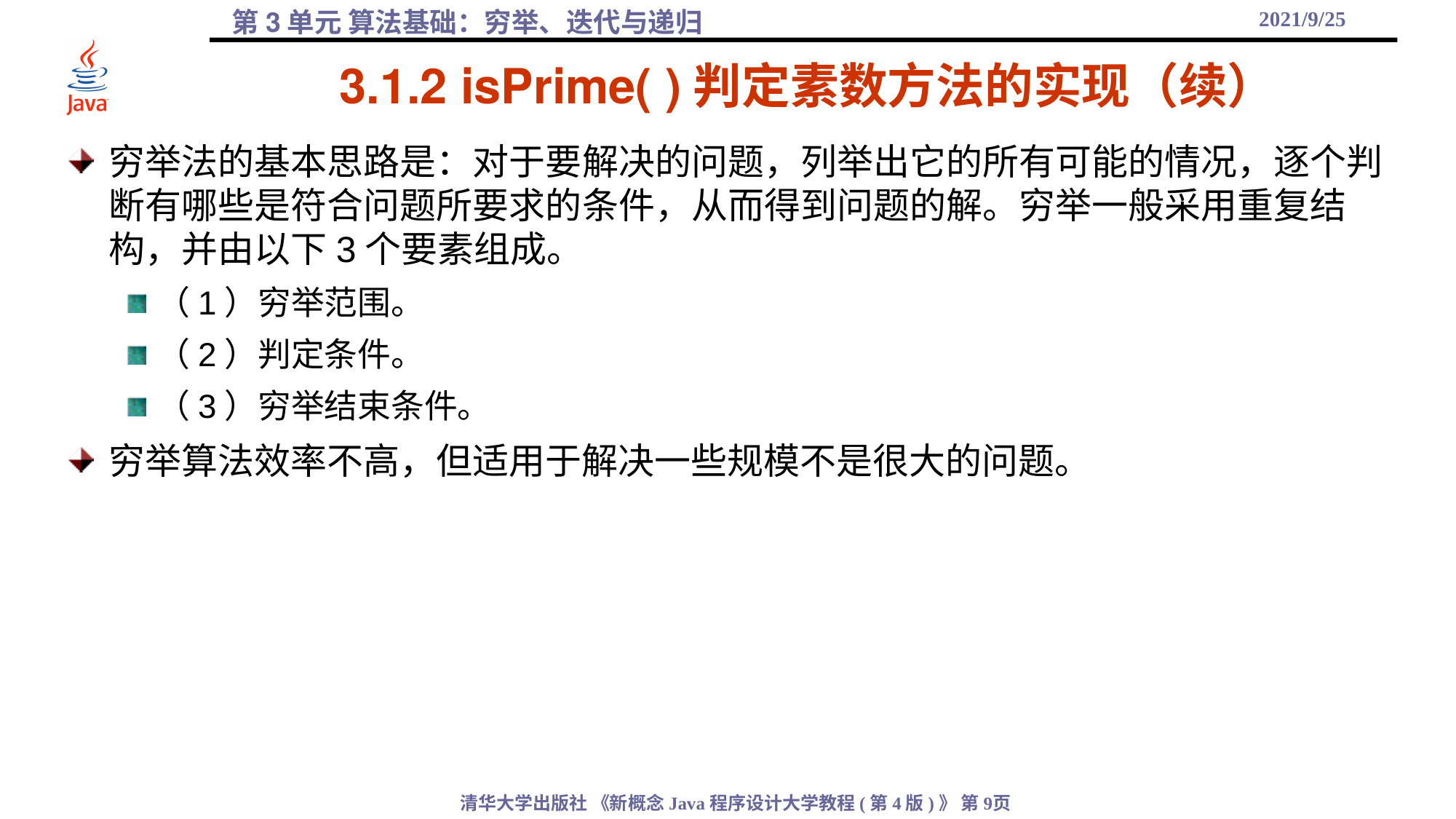

2021/9/25
# 3.1.2 isPrime( )判定素数方法的实现（续）
穷举法的基本思路是：对于要解决的问题，列举出它的所有可能的情况，逐个判断有哪些是符合问题所要求的条件，从而得到问题的解。穷举一般采用重复结构，并由以下3个要素组成。
（1）穷举范围。
（2）判定条件。
（3）穷举结束条件。
穷举算法效率不高，但适用于解决一些规模不是很大的问题。